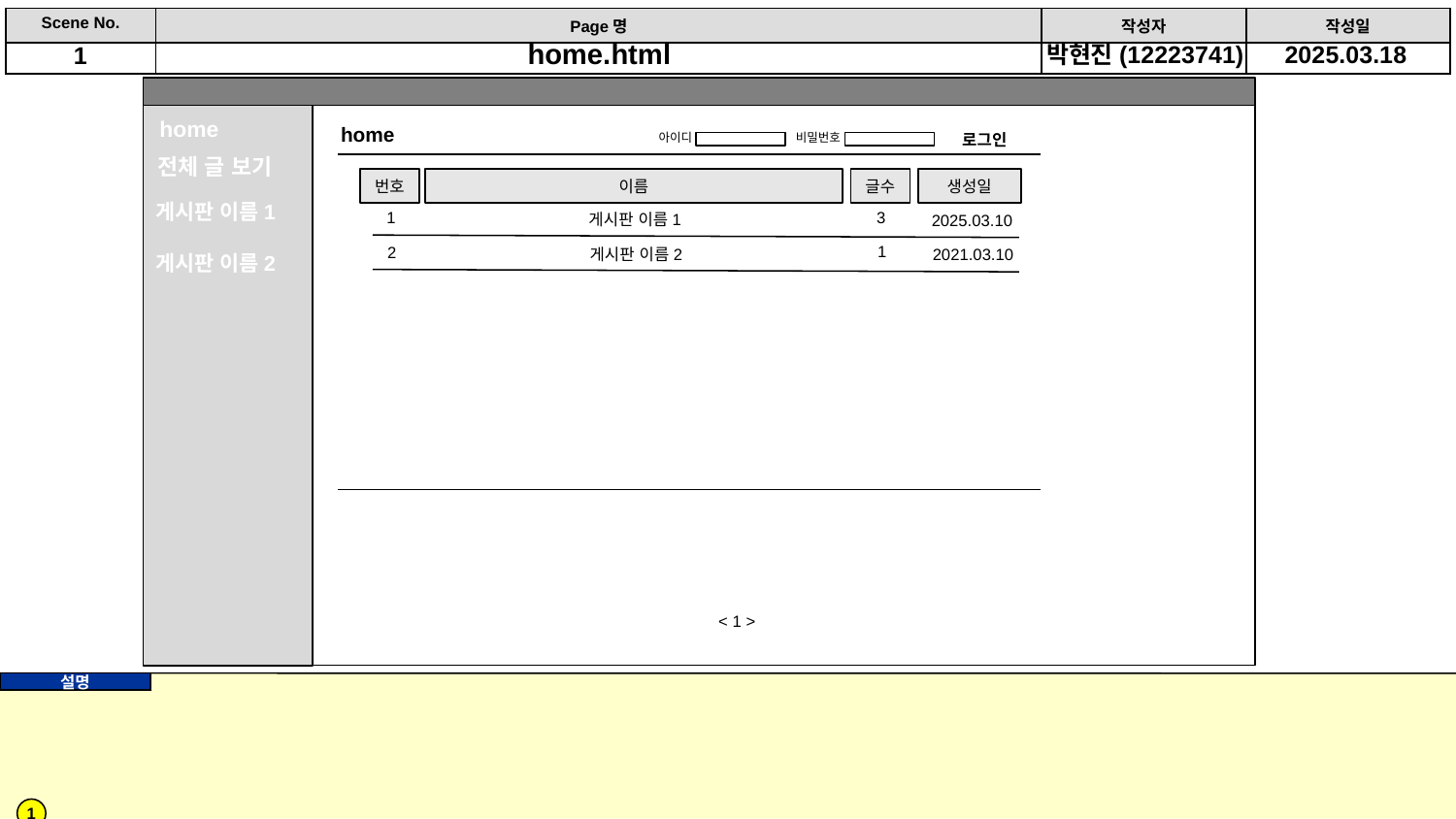

박현진(12223741)
home.html
2025.03.18
1

home
home
아이디
비밀번호
로그인

전체 글 보기
이름
글수
생성일
번호
게시판 이름1
3
1
게시판 이름1
2025.03.10
1
2
게시판 이름2
2021.03.10
게시판 이름2
< 1 >

1